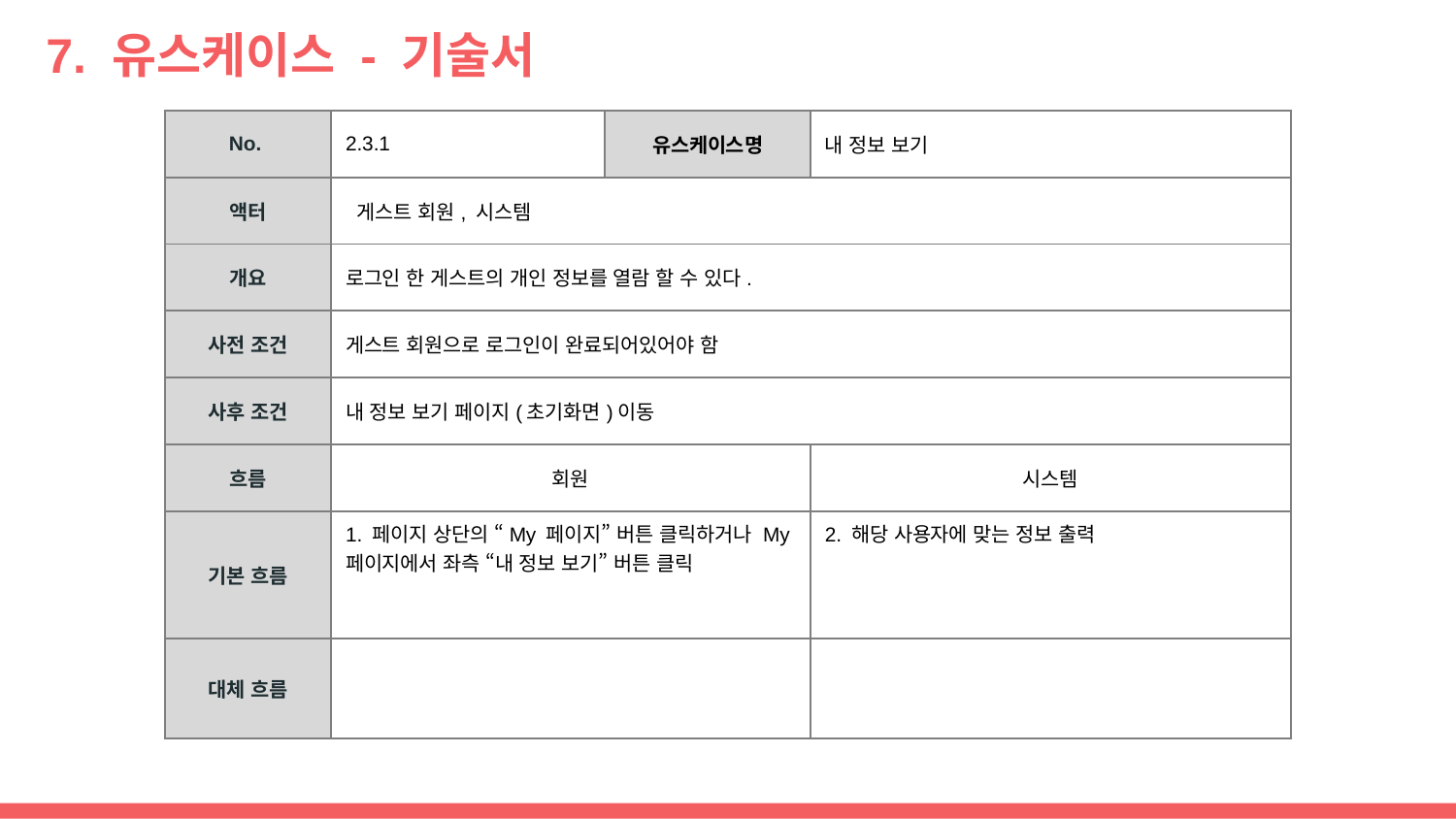

# 7. 유스케이스 - 기술서
| No. | 2.3.1 | 유스케이스명 | 내 정보 보기 |
| --- | --- | --- | --- |
| 액터 | 게스트 회원, 시스템 |  |  |
| 개요 | 로그인 한 게스트의 개인 정보를 열람 할 수 있다. |  |  |
| 사전 조건 | 게스트 회원으로 로그인이 완료되어있어야 함 |  |  |
| 사후 조건 | 내 정보 보기 페이지(초기화면)이동 |  |  |
| 흐름 | 회원 |  | 시스템 |
| 기본 흐름 | 1. 페이지 상단의 “My 페이지” 버튼 클릭하거나 My페이지에서 좌측 “내 정보 보기” 버튼 클릭 |  | 2. 해당 사용자에 맞는 정보 출력 |
| 대체 흐름 |  |  |  |